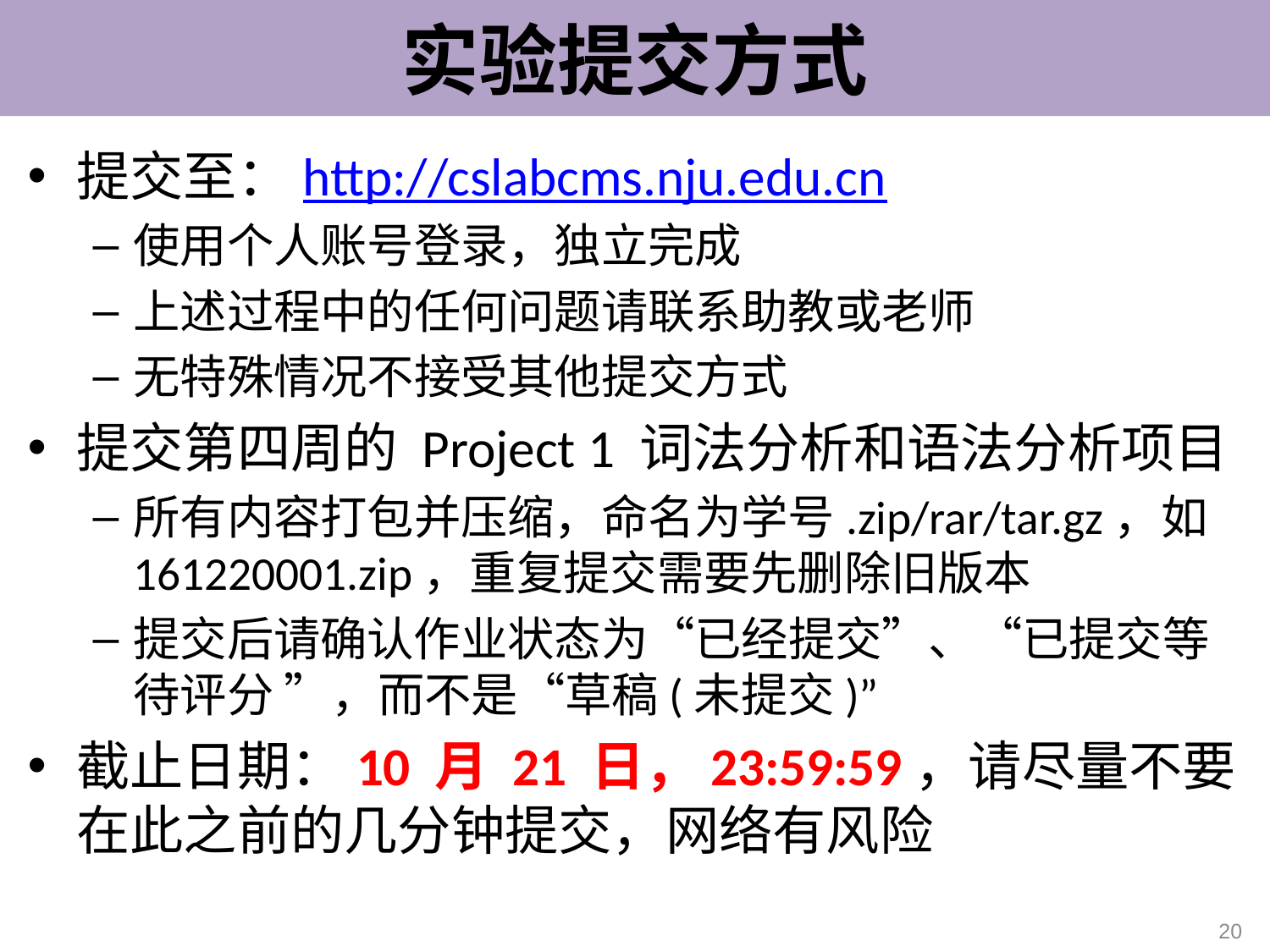

# 实验提交方式
提交至：http://cslabcms.nju.edu.cn
使用个人账号登录，独立完成
上述过程中的任何问题请联系助教或老师
无特殊情况不接受其他提交方式
提交第四周的 Project 1 词法分析和语法分析项目
所有内容打包并压缩，命名为学号.zip/rar/tar.gz，如161220001.zip，重复提交需要先删除旧版本
提交后请确认作业状态为“已经提交”、“已提交等待评分 ”，而不是“草稿(未提交)”
截止日期：10 月 21 日，23:59:59，请尽量不要在此之前的几分钟提交，网络有风险

20